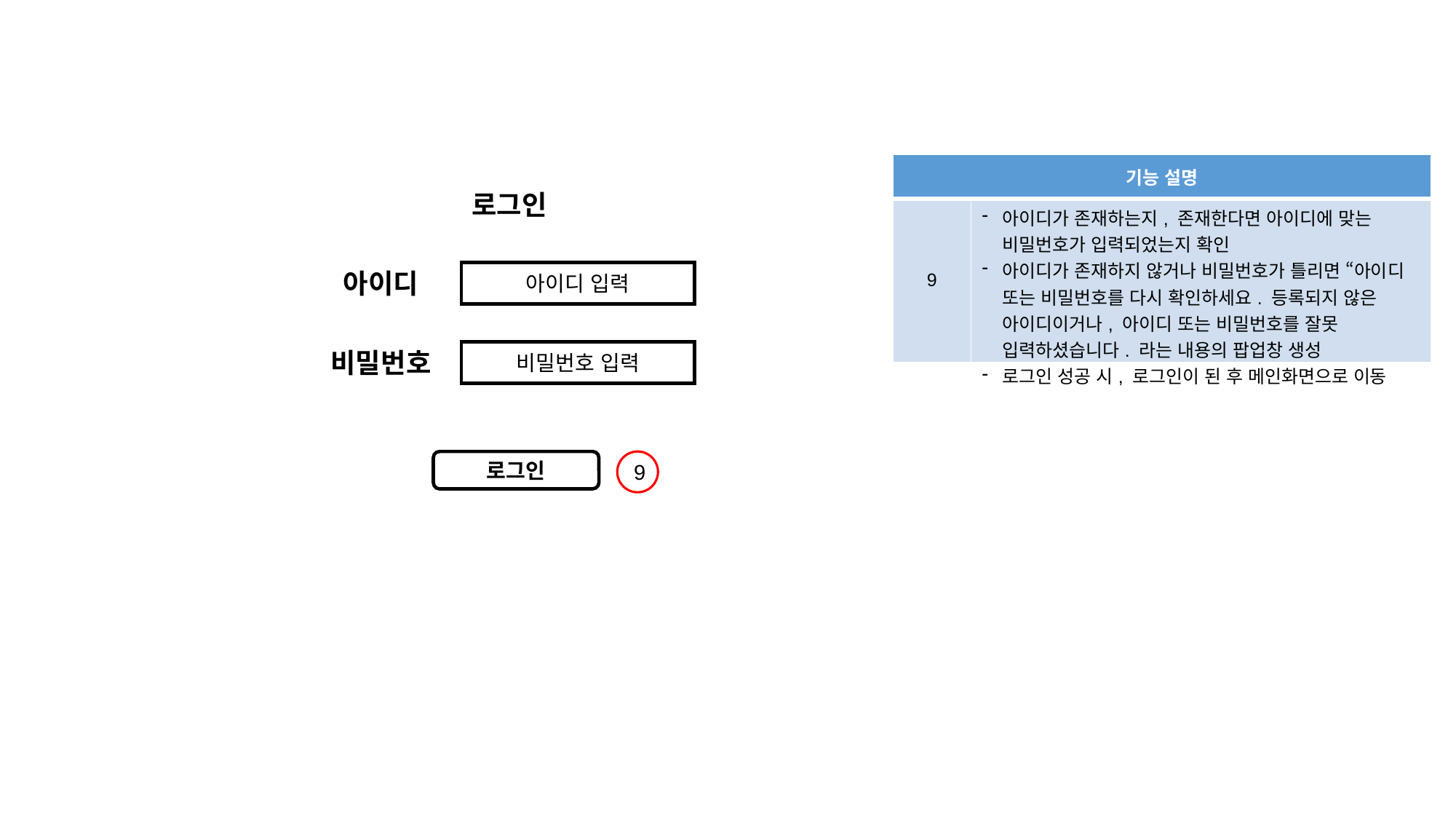

| 기능 설명 |  |
| --- | --- |
| 9 | 아이디가 존재하는지, 존재한다면 아이디에 맞는 비밀번호가 입력되었는지 확인 아이디가 존재하지 않거나 비밀번호가 틀리면 “아이디 또는 비밀번호를 다시 확인하세요. 등록되지 않은 아이디이거나, 아이디 또는 비밀번호를 잘못 입력하셨습니다. 라는 내용의 팝업창 생성 로그인 성공 시, 로그인이 된 후 메인화면으로 이동 |
로그인
아이디
아이디 입력
비밀번호
비밀번호 입력
로그인
9